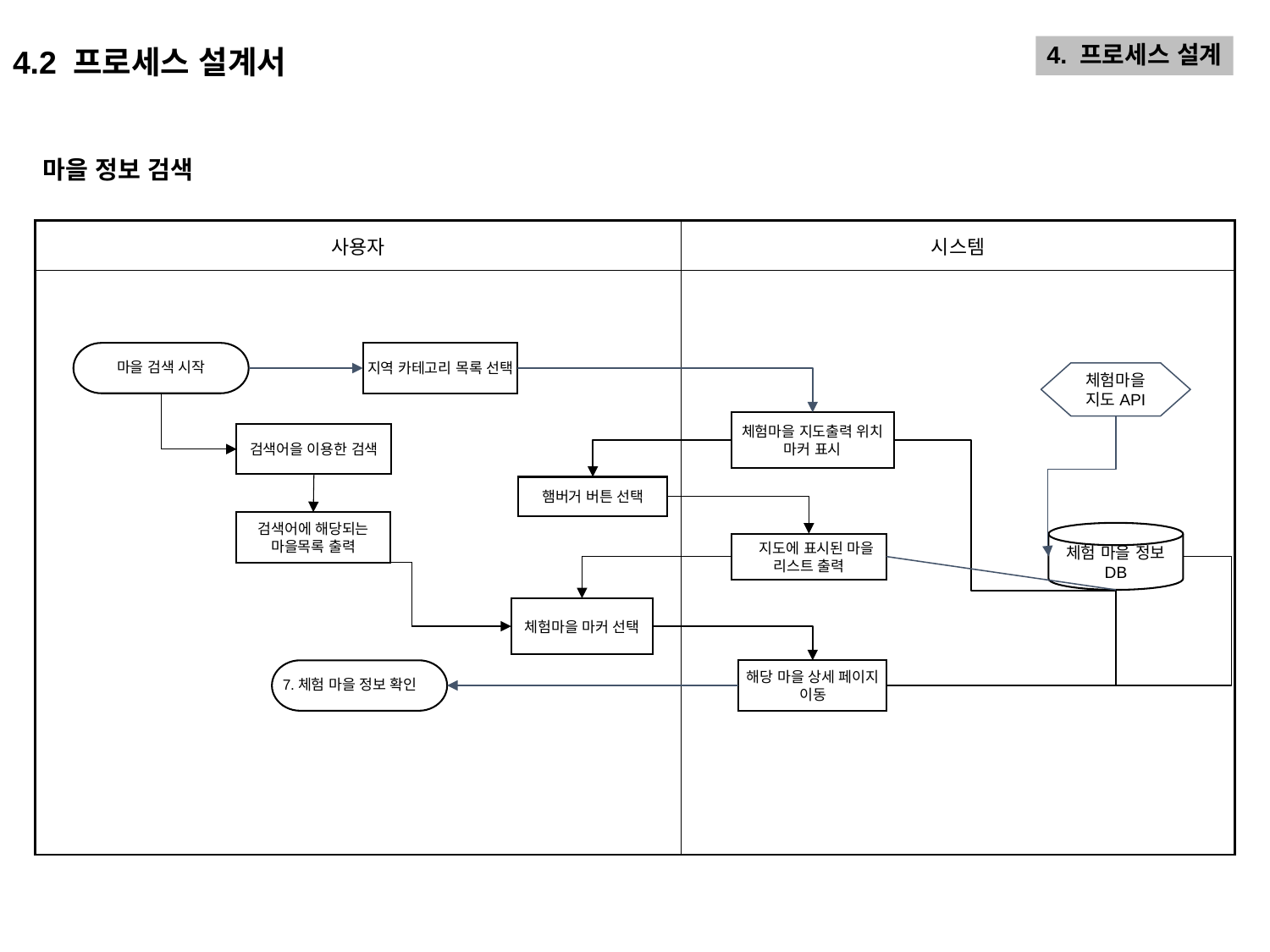

4.2 프로세스 설계서
4. 프로세스 설계
마을 정보 검색
| 사용자 | 시스템 |
| --- | --- |
|  |  |
마을 검색 시작
지역 카테고리 목록 선택
체험마을 지도API
체험마을 지도출력 위치 마커 표시
검색어을 이용한 검색
햄버거 버튼 선택
검색어에 해당되는
마을목록 출력
체험 마을 정보 DB
   지도에 표시된 마을 리스트 출력
체험마을 마커 선택
7.체험 마을 정보 확인
해당 마을 상세 페이지 이동